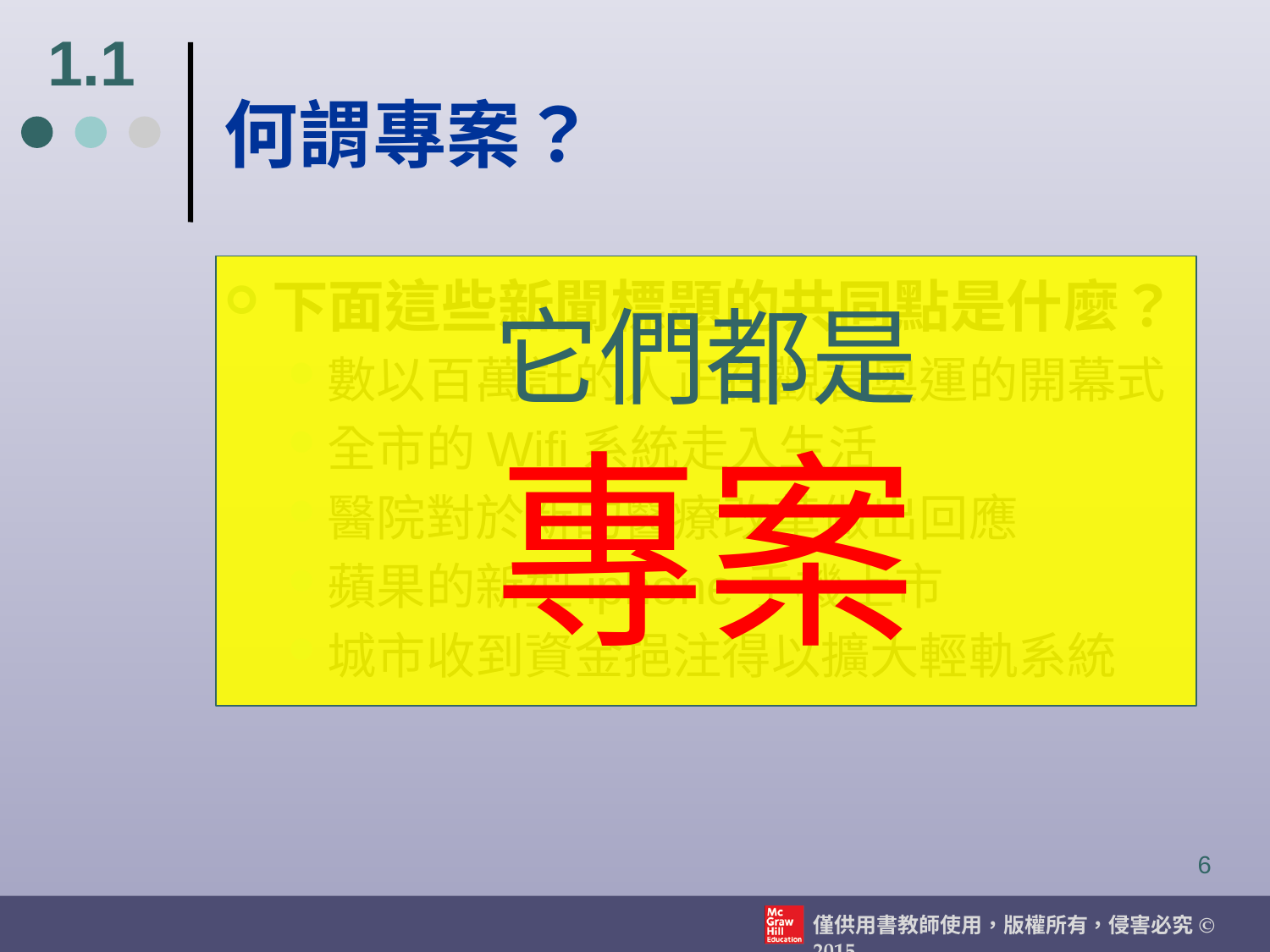

1.1
# 何謂專案？
下面這些新聞標題的共同點是什麼？
數以百萬計的人正在觀看奧運的開幕式
全市的Wifi系統走入生活
醫院對於新的醫療改革做出回應
蘋果的新型iphone手機上市
城市收到資金挹注得以擴大輕軌系統
它們都是
專案
6